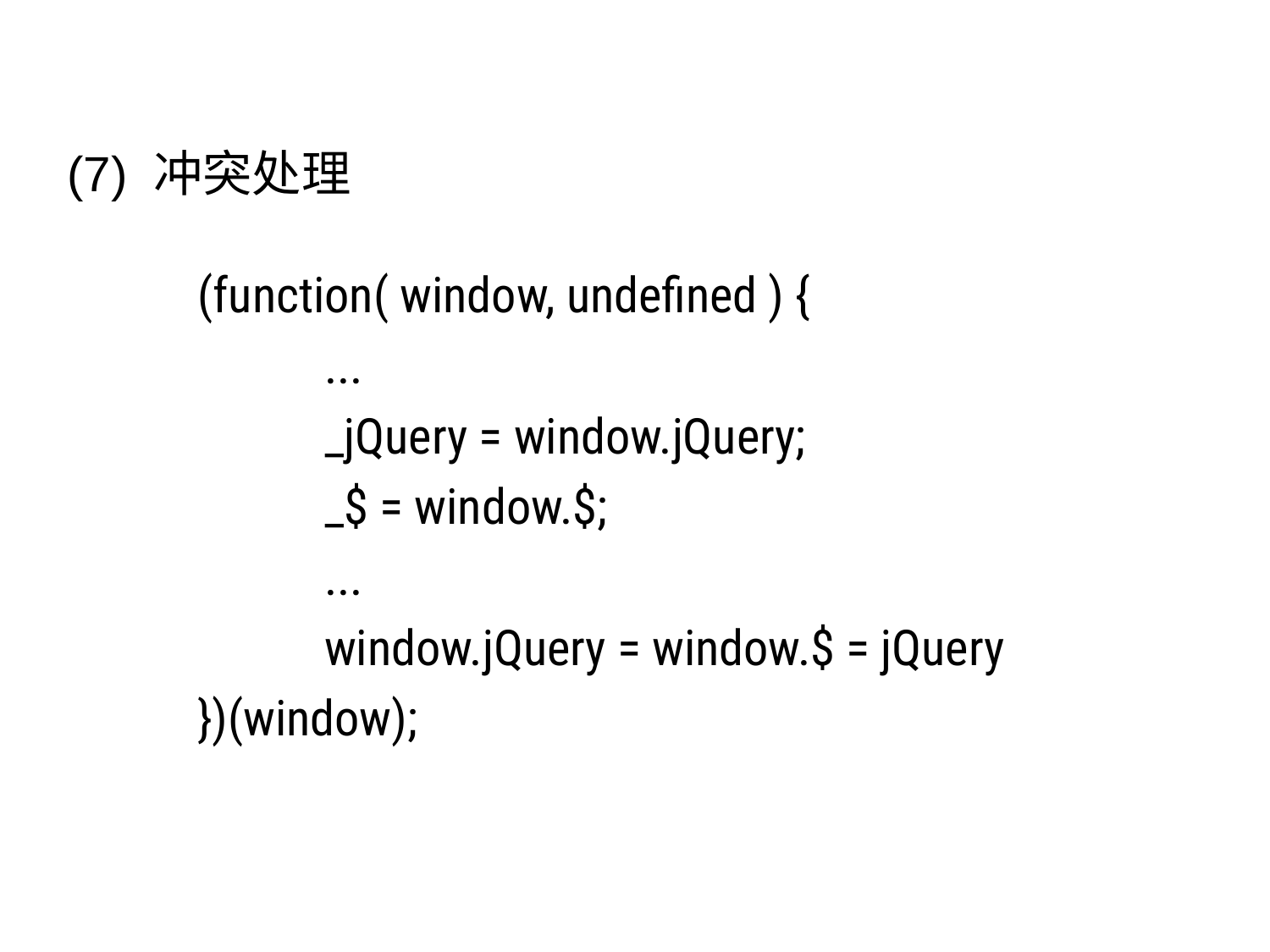

(7) 冲突处理
(function( window, undefined ) {
	...
	_jQuery = window.jQuery;
	_$ = window.$;
	...
	window.jQuery = window.$ = jQuery
})(window);